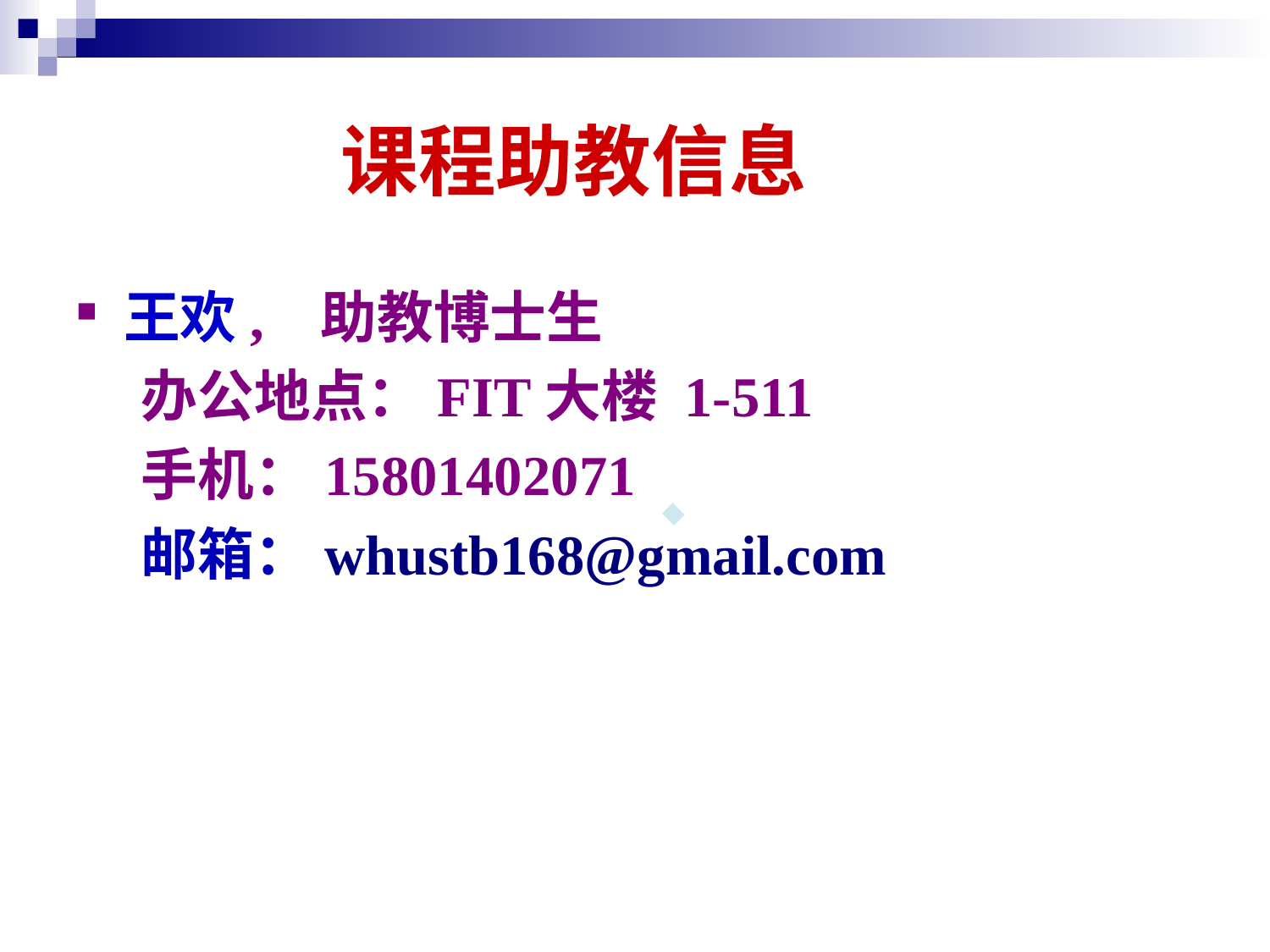

# 课程助教信息
王欢,   助教博士生
    办公地点：FIT大楼 1-511
    手机：15801402071
    邮箱：whustb168@gmail.com

.